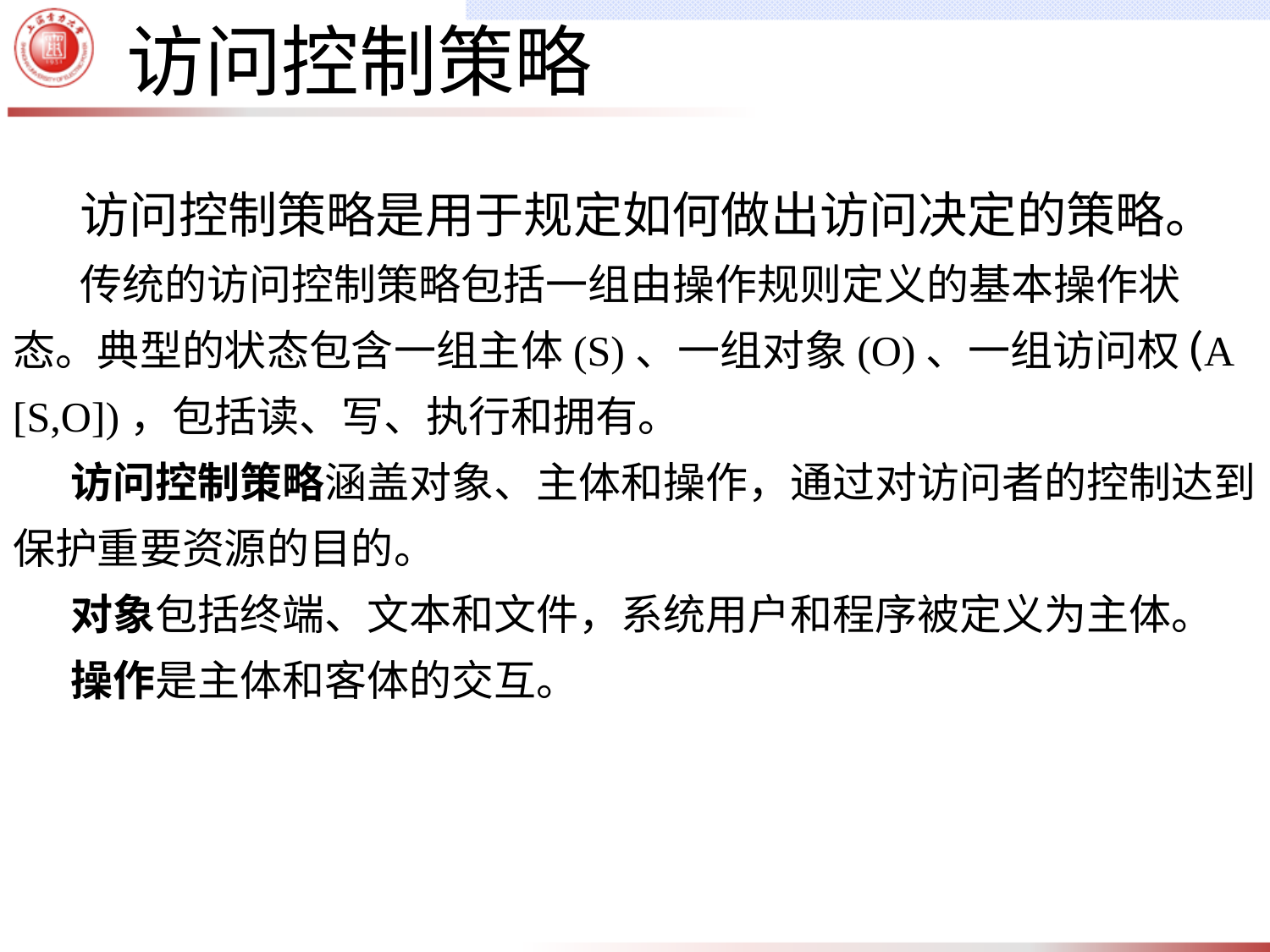

访问控制策略
      访问控制策略是用于规定如何做出访问决定的策略。
      传统的访问控制策略包括一组由操作规则定义的基本操作状态。典型的状态包含一组主体(S)、一组对象(O)、一组访问权(A [S,O])，包括读、写、执行和拥有。
     访问控制策略涵盖对象、主体和操作，通过对访问者的控制达到保护重要资源的目的。
     对象包括终端、文本和文件，系统用户和程序被定义为主体。
     操作是主体和客体的交互。